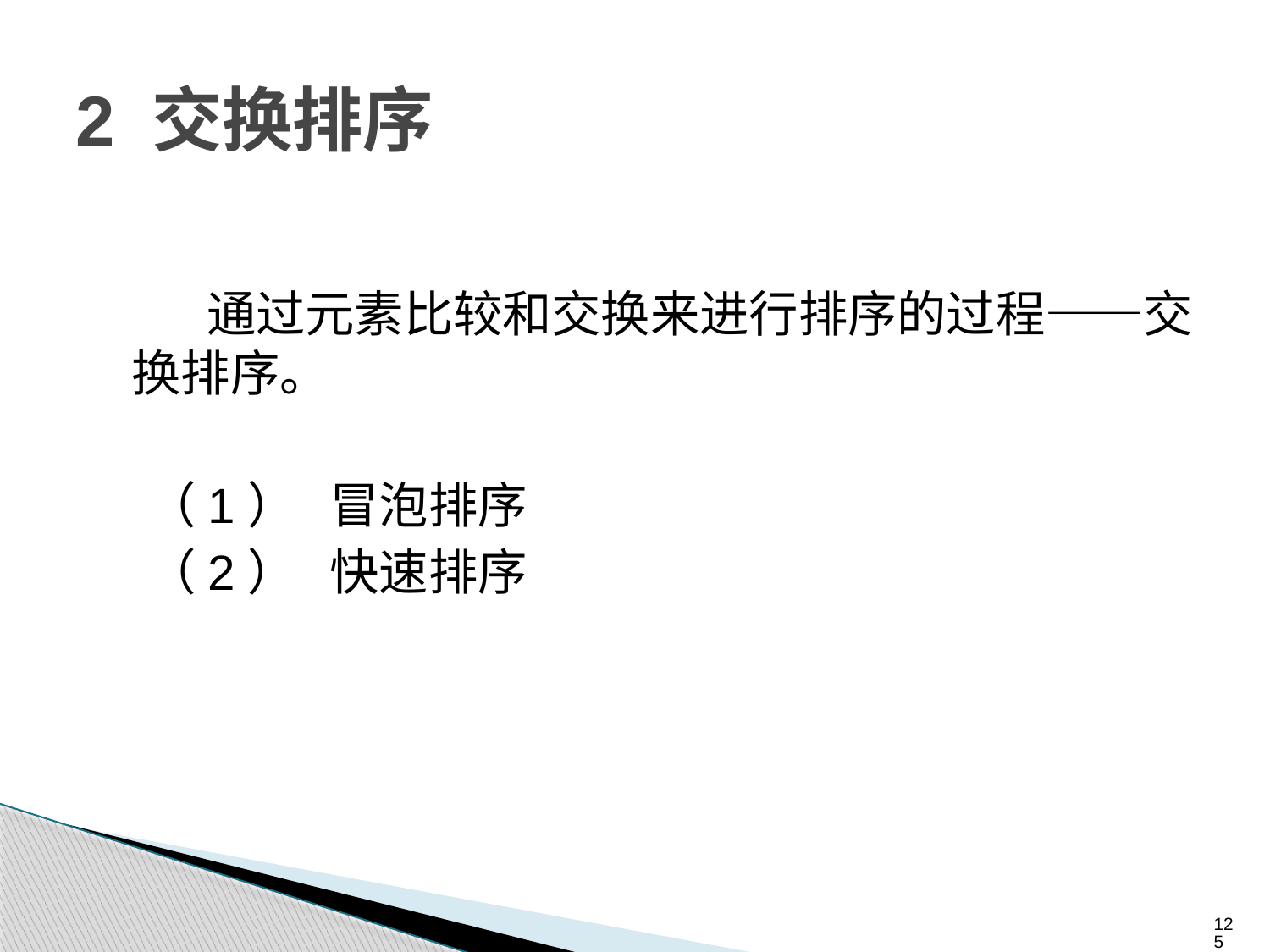

# 2 交换排序
通过元素比较和交换来进行排序的过程——交换排序。

（1）   冒泡排序
（2）   快速排序
125